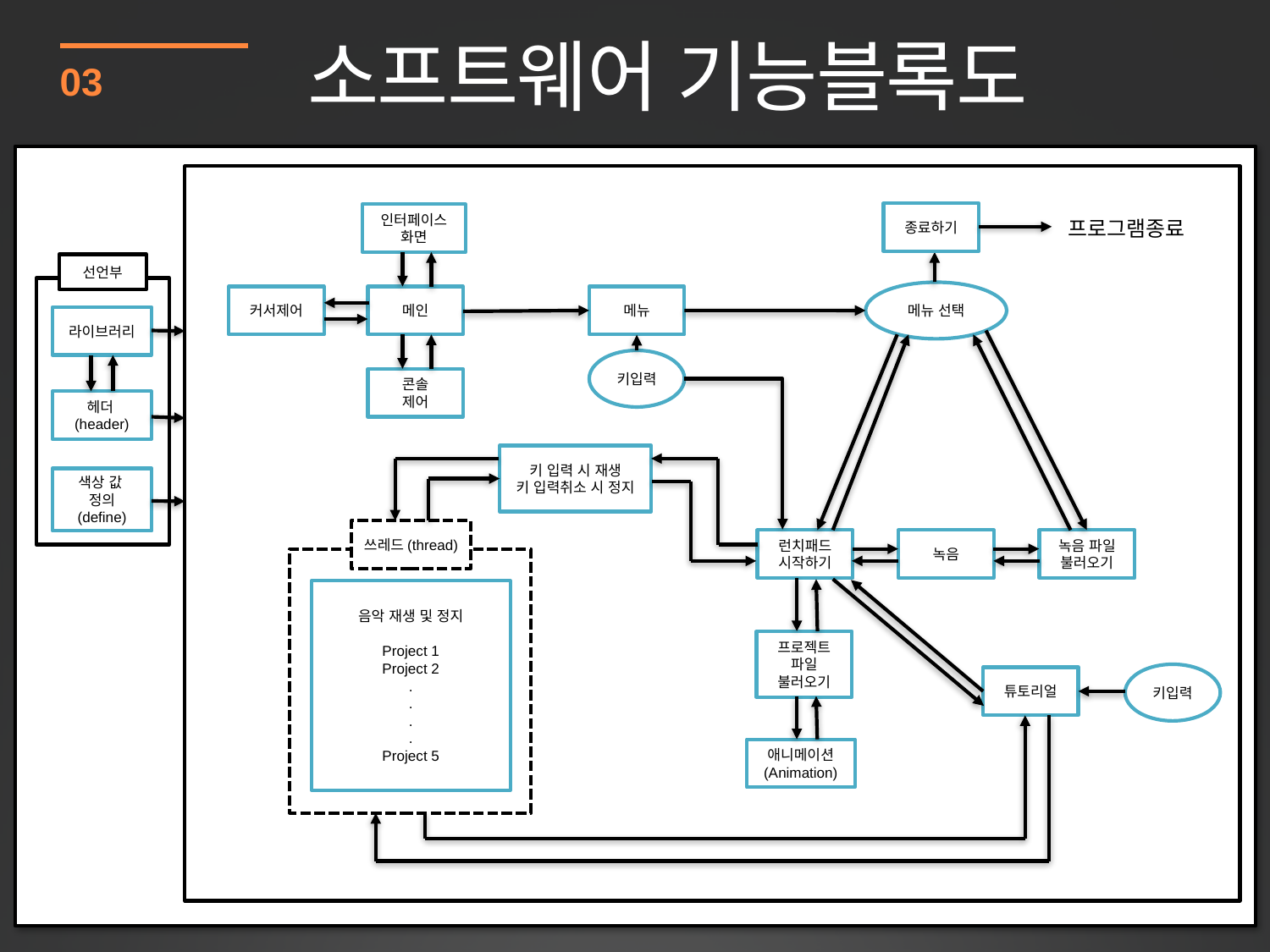

소프트웨어 기능블록도
03

종료하기
인터페이스
화면
프로그램종료
선언부

메뉴 선택
커서제어
메인
메뉴
라이브러리
키입력
콘솔
제어
헤더(header)
키 입력 시 재생
키 입력취소 시 정지
색상 값
정의
(define)
쓰레드(thread)
런치패드
시작하기
녹음
녹음 파일
불러오기

음악 재생 및 정지

Project 1
Project 2
.
.
.
.
Project 5
프로젝트 파일
불러오기
키입력
튜토리얼
애니메이션
(Animation)